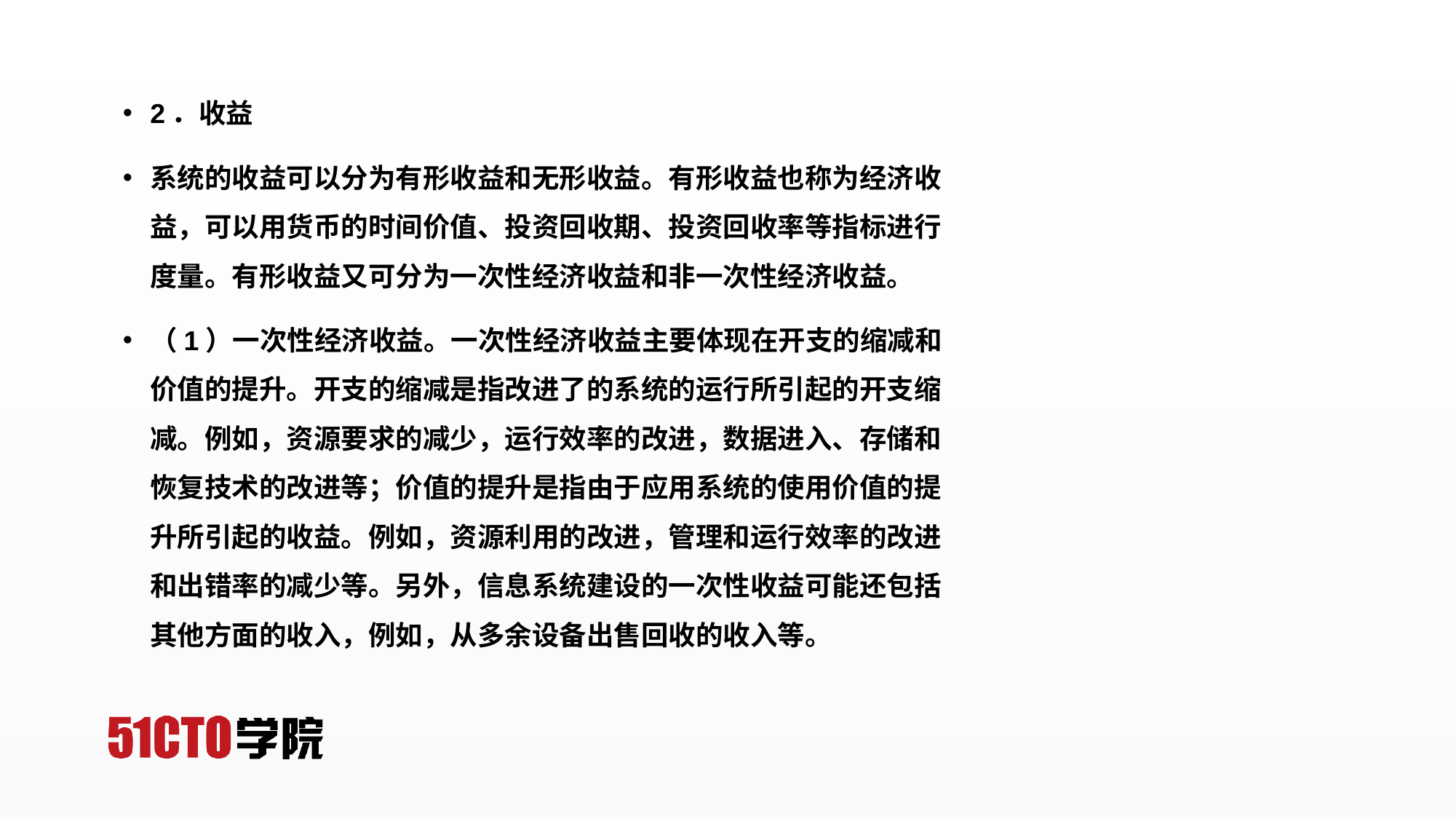

2．收益
系统的收益可以分为有形收益和无形收益。有形收益也称为经济收益，可以用货币的时间价值、投资回收期、投资回收率等指标进行度量。有形收益又可分为一次性经济收益和非一次性经济收益。
（1）一次性经济收益。一次性经济收益主要体现在开支的缩减和价值的提升。开支的缩减是指改进了的系统的运行所引起的开支缩减。例如，资源要求的减少，运行效率的改进，数据进入、存储和恢复技术的改进等；价值的提升是指由于应用系统的使用价值的提升所引起的收益。例如，资源利用的改进，管理和运行效率的改进和出错率的减少等。另外，信息系统建设的一次性收益可能还包括其他方面的收入，例如，从多余设备出售回收的收入等。